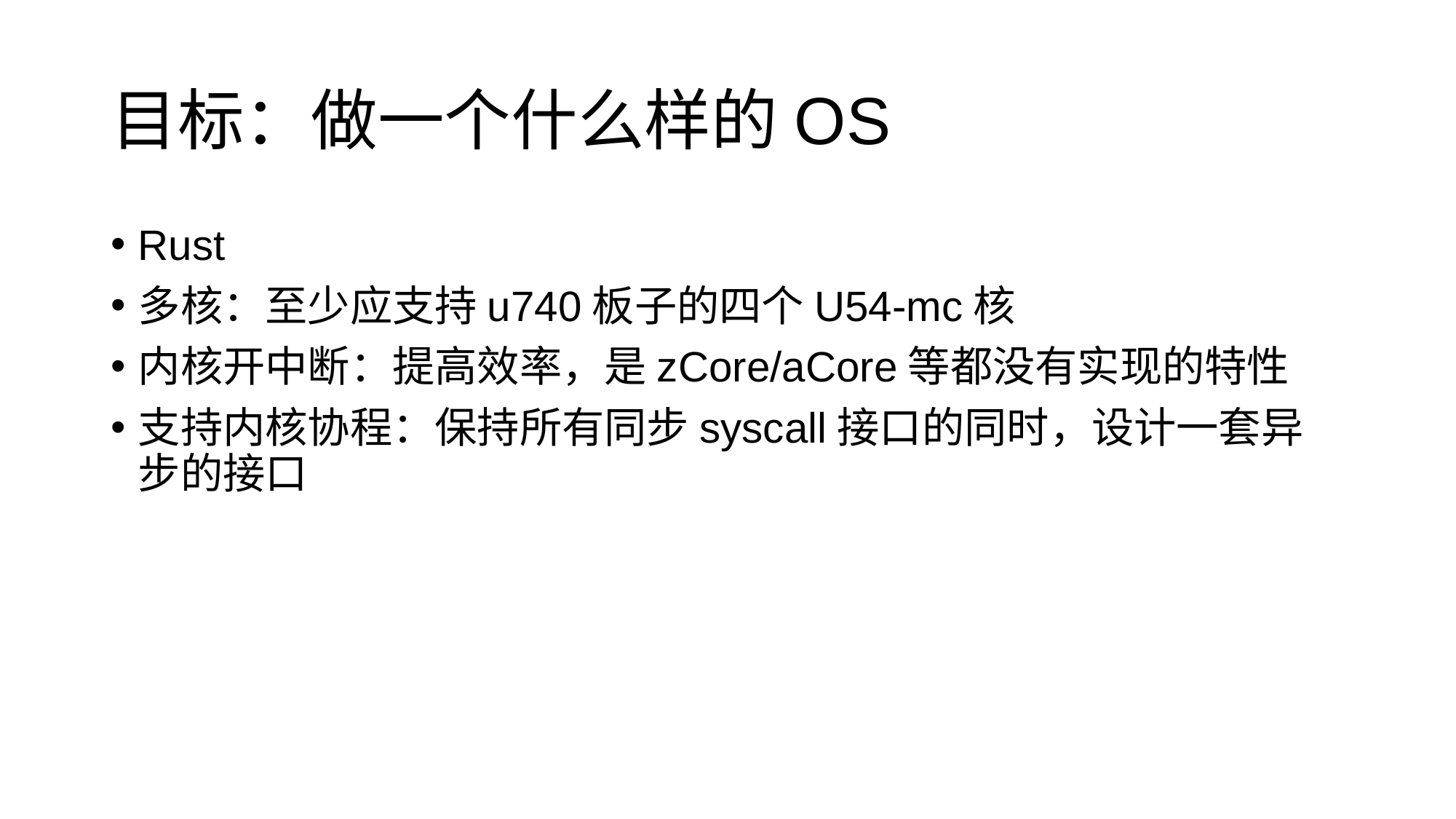

# 目标：做一个什么样的OS
Rust
多核：至少应支持u740板子的四个U54-mc核
内核开中断：提高效率，是zCore/aCore等都没有实现的特性
支持内核协程：保持所有同步syscall接口的同时，设计一套异步的接口